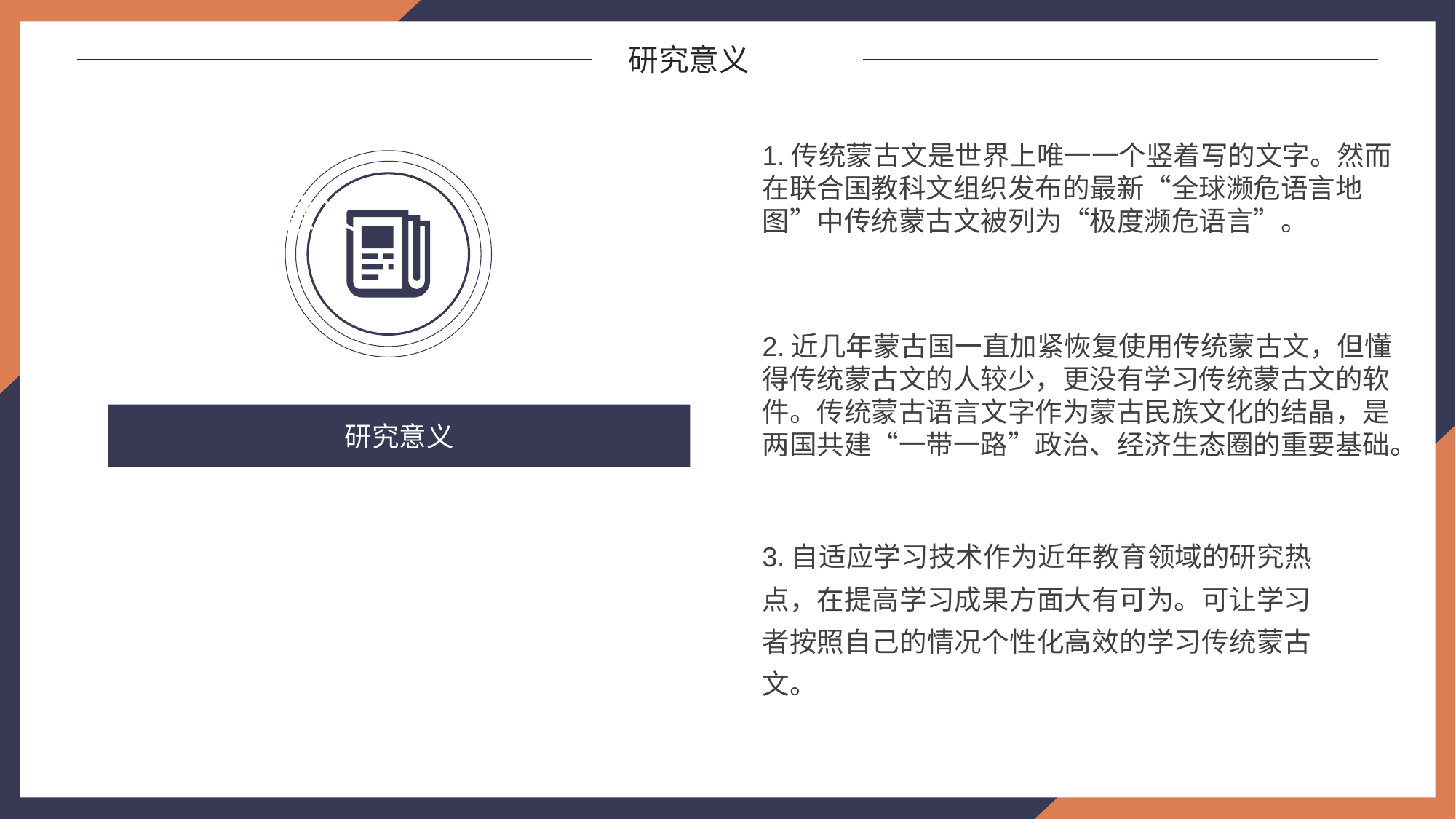

研究意义
1.传统蒙古文是世界上唯一一个竖着写的文字。然而在联合国教科文组织发布的最新“全球濒危语言地图”中传统蒙古文被列为“极度濒危语言”。

理论意义

2.近几年蒙古国一直加紧恢复使用传统蒙古文，但懂得传统蒙古文的人较少，更没有学习传统蒙古文的软件。传统蒙古语言文字作为蒙古民族文化的结晶，是两国共建“一带一路”政治、经济生态圈的重要基础。
实践意义
研究意义
3.自适应学习技术作为近年教育领域的研究热点，在提高学习成果方面大有可为。可让学习者按照自己的情况个性化高效的学习传统蒙古文。